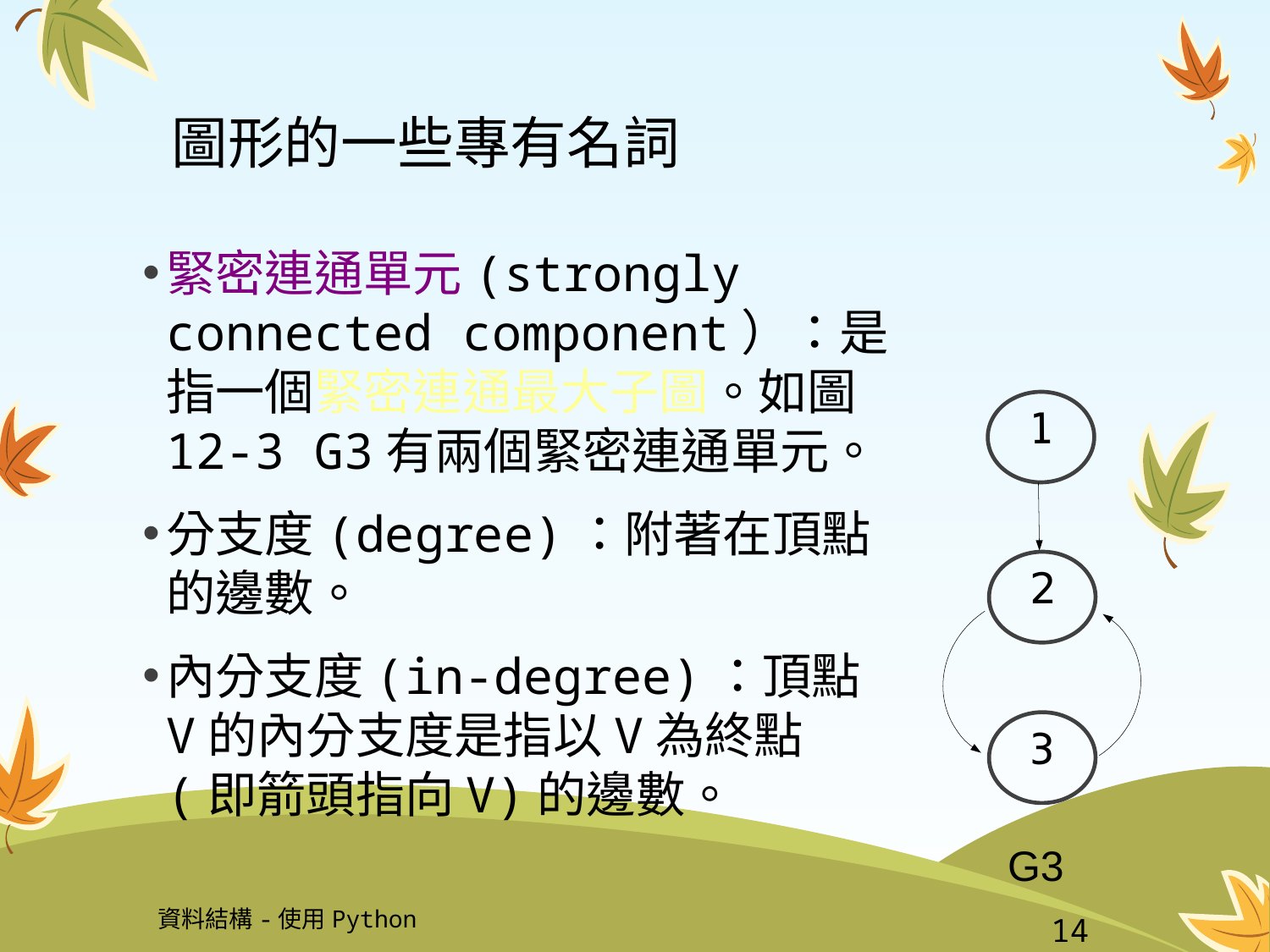

# 圖形的一些專有名詞
緊密連通單元(strongly connected component）：是指一個緊密連通最大子圖。如圖12-3 G3有兩個緊密連通單元。
分支度(degree)：附著在頂點的邊數。
內分支度(in-degree)：頂點V的內分支度是指以V為終點(即箭頭指向V)的邊數。
1

2

3
G3
資料結構-使用Python
14